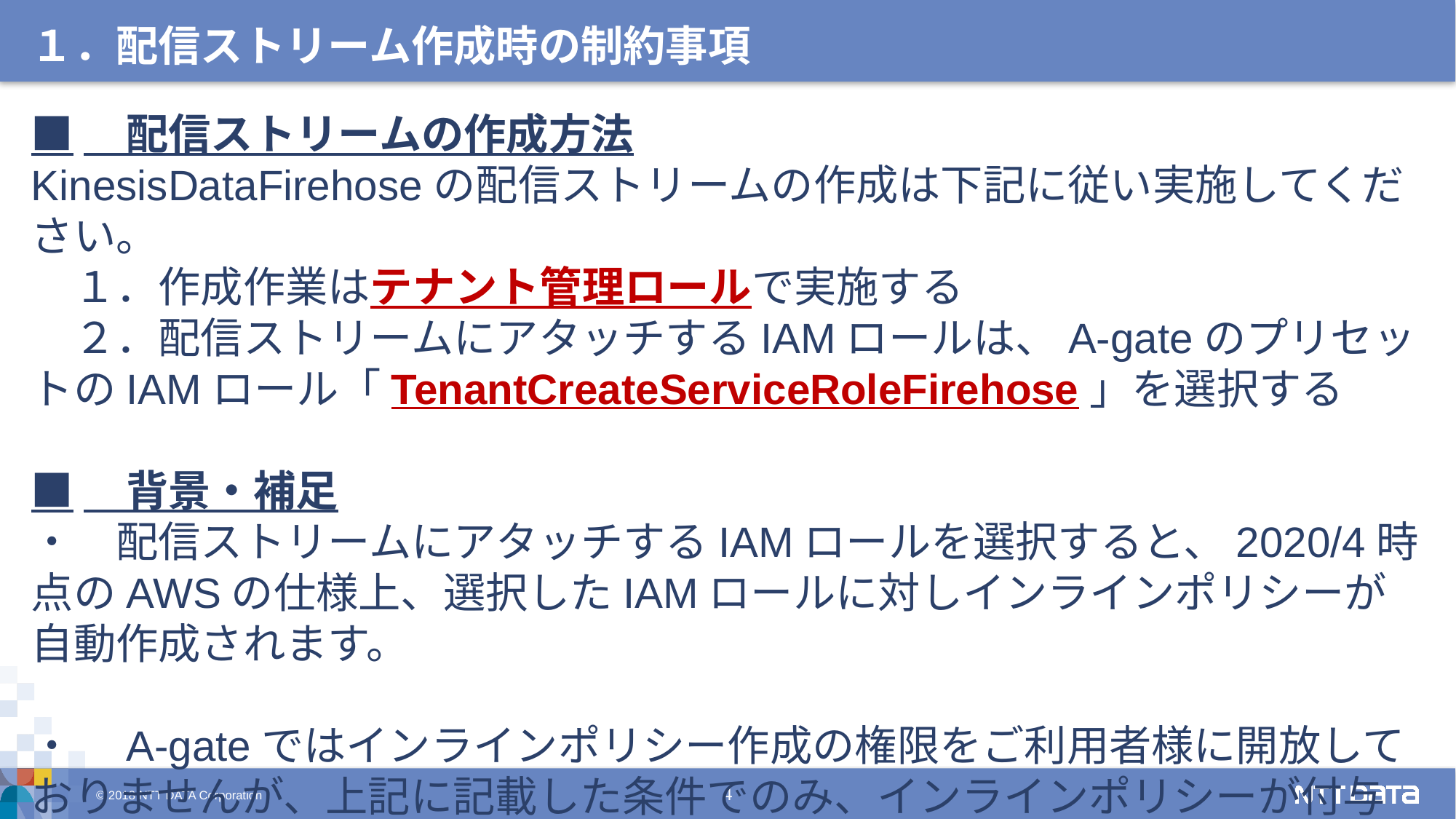

１．配信ストリーム作成時の制約事項
■　配信ストリームの作成方法
KinesisDataFirehoseの配信ストリームの作成は下記に従い実施してください。
　１．作成作業はテナント管理ロールで実施する
　２．配信ストリームにアタッチするIAMロールは、A-gateのプリセットのIAMロール「TenantCreateServiceRoleFirehose」を選択する

■　背景・補足
・　配信ストリームにアタッチするIAMロールを選択すると、2020/4時点のAWSの仕様上、選択したIAMロールに対しインラインポリシーが自動作成されます。

・　A-gateではインラインポリシー作成の権限をご利用者様に開放しておりませんが、上記に記載した条件でのみ、インラインポリシーが付与できるようになっております。
（上記以外の手順で実施すると、配信ストリームの作成に失敗します。）